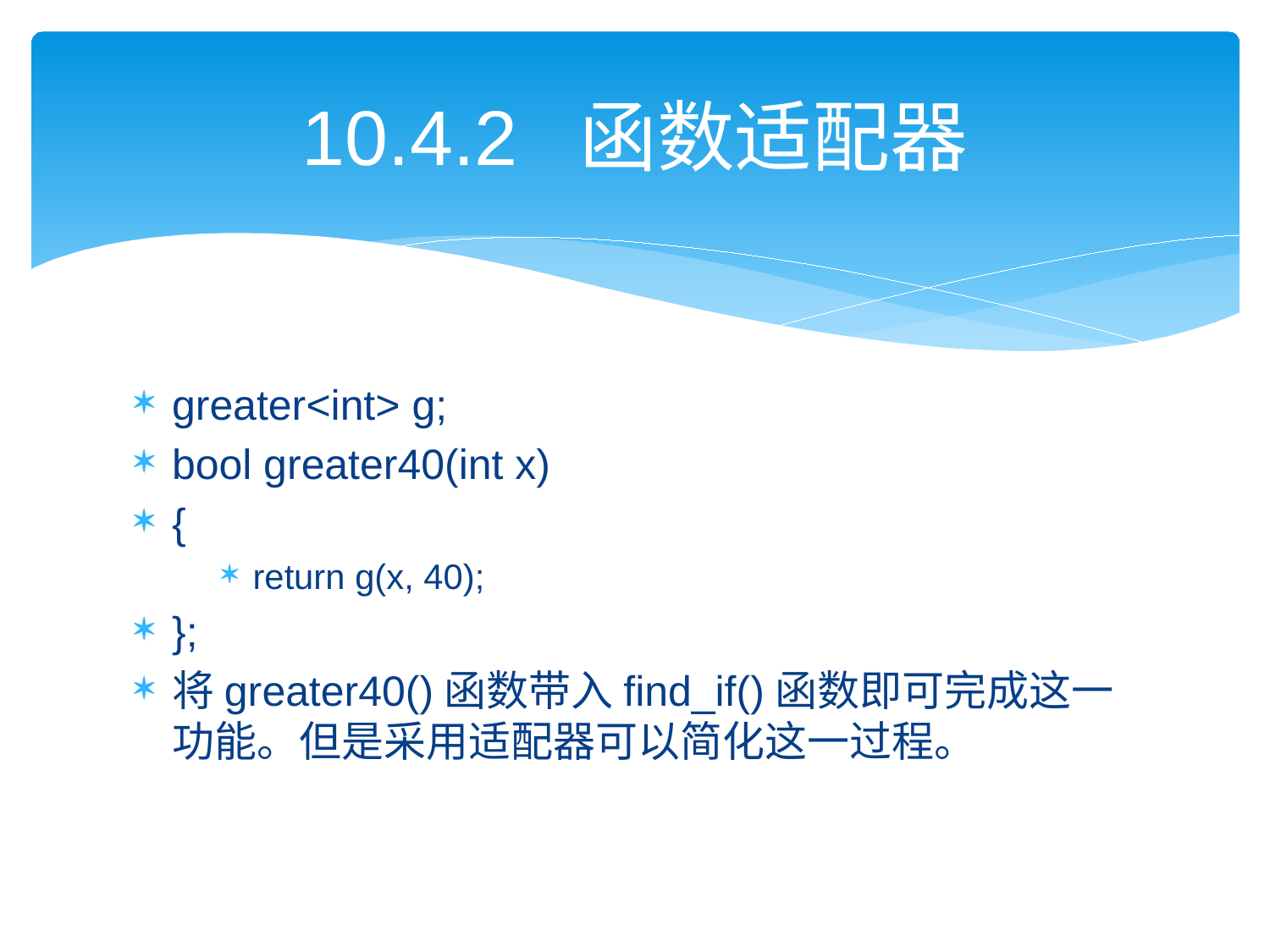

# 10.4.2  函数适配器
greater<int> g;
bool greater40(int x)
{
return g(x, 40);
};
将greater40()函数带入find_if()函数即可完成这一功能。但是采用适配器可以简化这一过程。